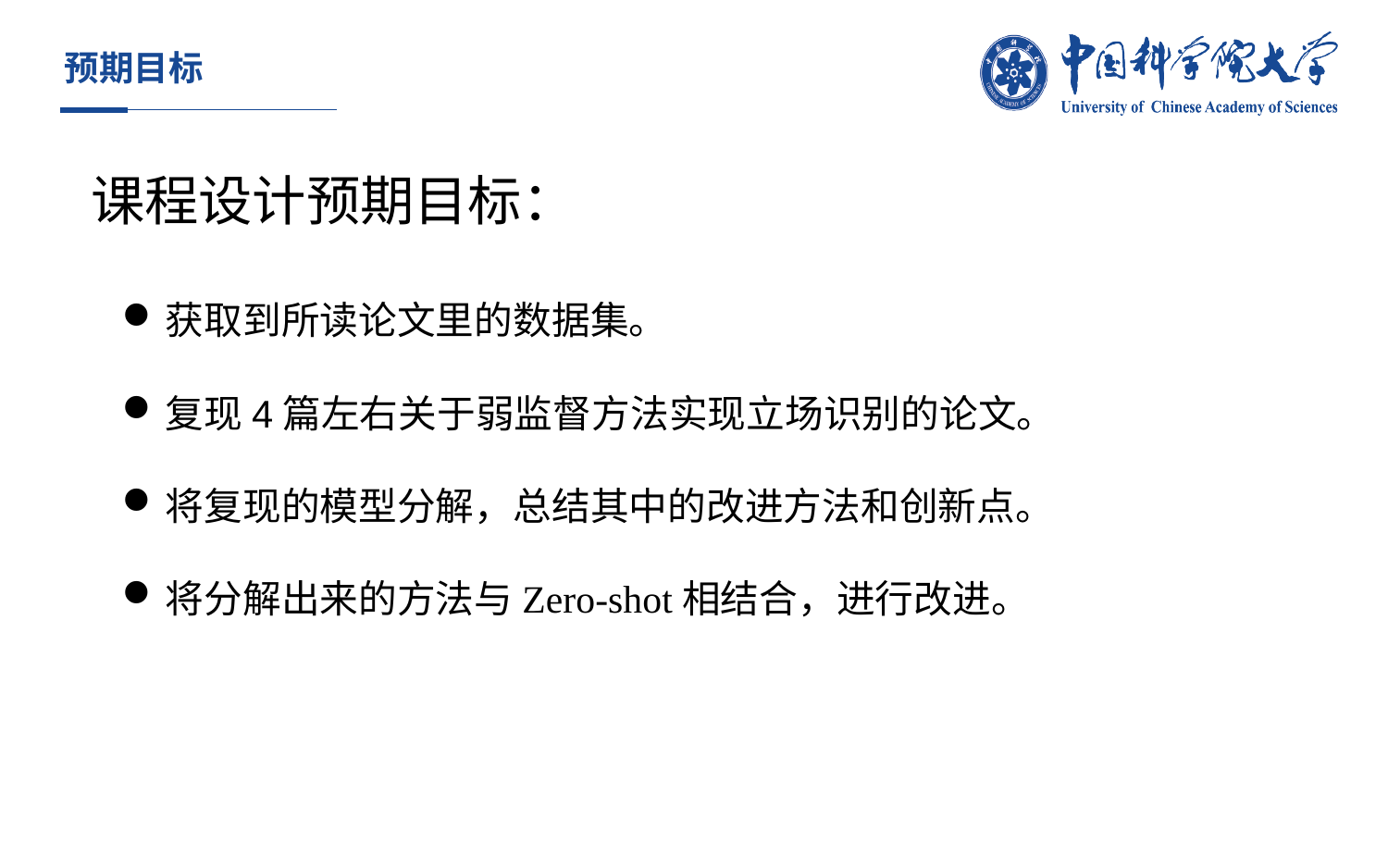

# 预期目标
课程设计预期目标：
获取到所读论文里的数据集。

复现4篇左右关于弱监督方法实现立场识别的论文。

将复现的模型分解，总结其中的改进方法和创新点。

将分解出来的方法与Zero-shot相结合，进行改进。